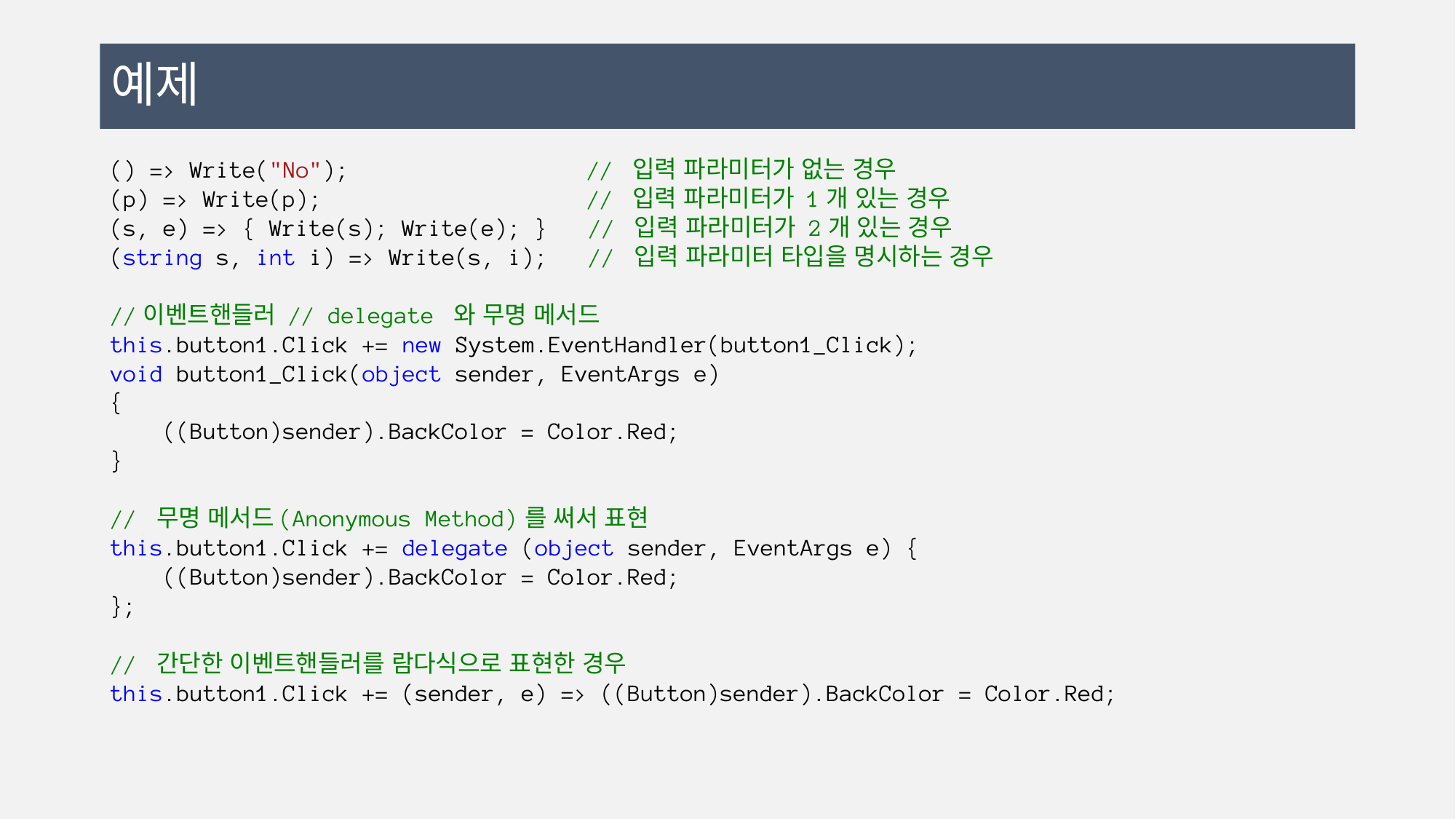

# 예제

() => Write("No");		   // 입력 파라미터가 없는 경우
(p) => Write(p);			   // 입력 파라미터가 1개 있는 경우
(s, e) => { Write(s); Write(e); }   // 입력 파라미터가 2개 있는 경우
(string s, int i) => Write(s, i);   // 입력 파라미터 타입을 명시하는 경우

//이벤트핸들러 // delegate 와 무명 메서드
this.button1.Click += new System.EventHandler(button1_Click);
void button1_Click(object sender, EventArgs e)
{
    ((Button)sender).BackColor = Color.Red;
}

// 무명 메서드(Anonymous Method)를 써서 표현
this.button1.Click += delegate (object sender, EventArgs e) {
    ((Button)sender).BackColor = Color.Red;
};

// 간단한 이벤트핸들러를 람다식으로 표현한 경우
this.button1.Click += (sender, e) => ((Button)sender).BackColor = Color.Red;